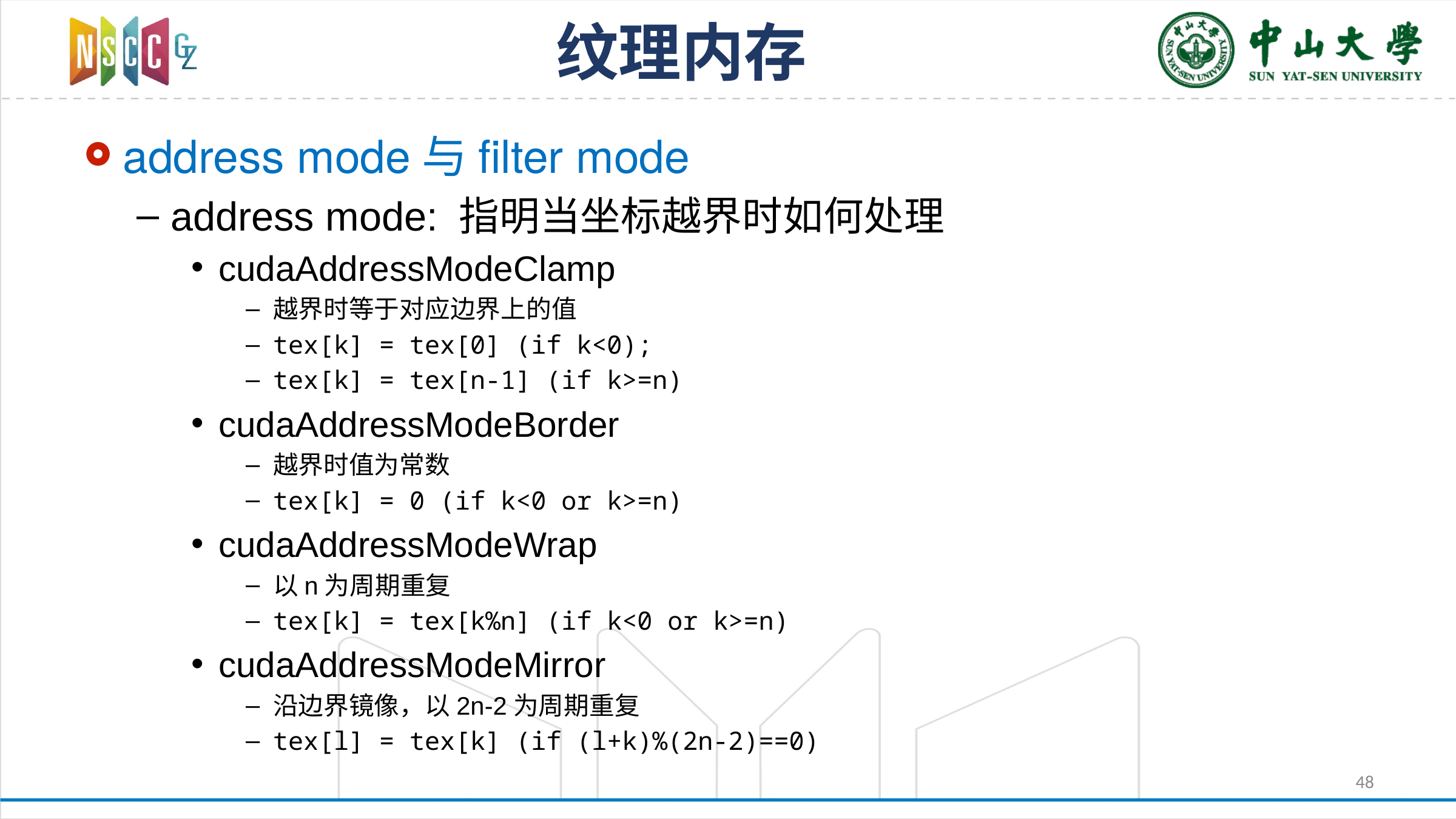

# 纹理内存
address mode与filter mode
address mode: 指明当坐标越界时如何处理
cudaAddressModeClamp
越界时等于对应边界上的值
tex[k] = tex[0] (if k<0);
tex[k] = tex[n-1] (if k>=n)
cudaAddressModeBorder
越界时值为常数
tex[k] = 0 (if k<0 or k>=n)
cudaAddressModeWrap
以n为周期重复
tex[k] = tex[k%n] (if k<0 or k>=n)
cudaAddressModeMirror
沿边界镜像，以2n-2为周期重复
tex[l] = tex[k] (if (l+k)%(2n-2)==0)
48